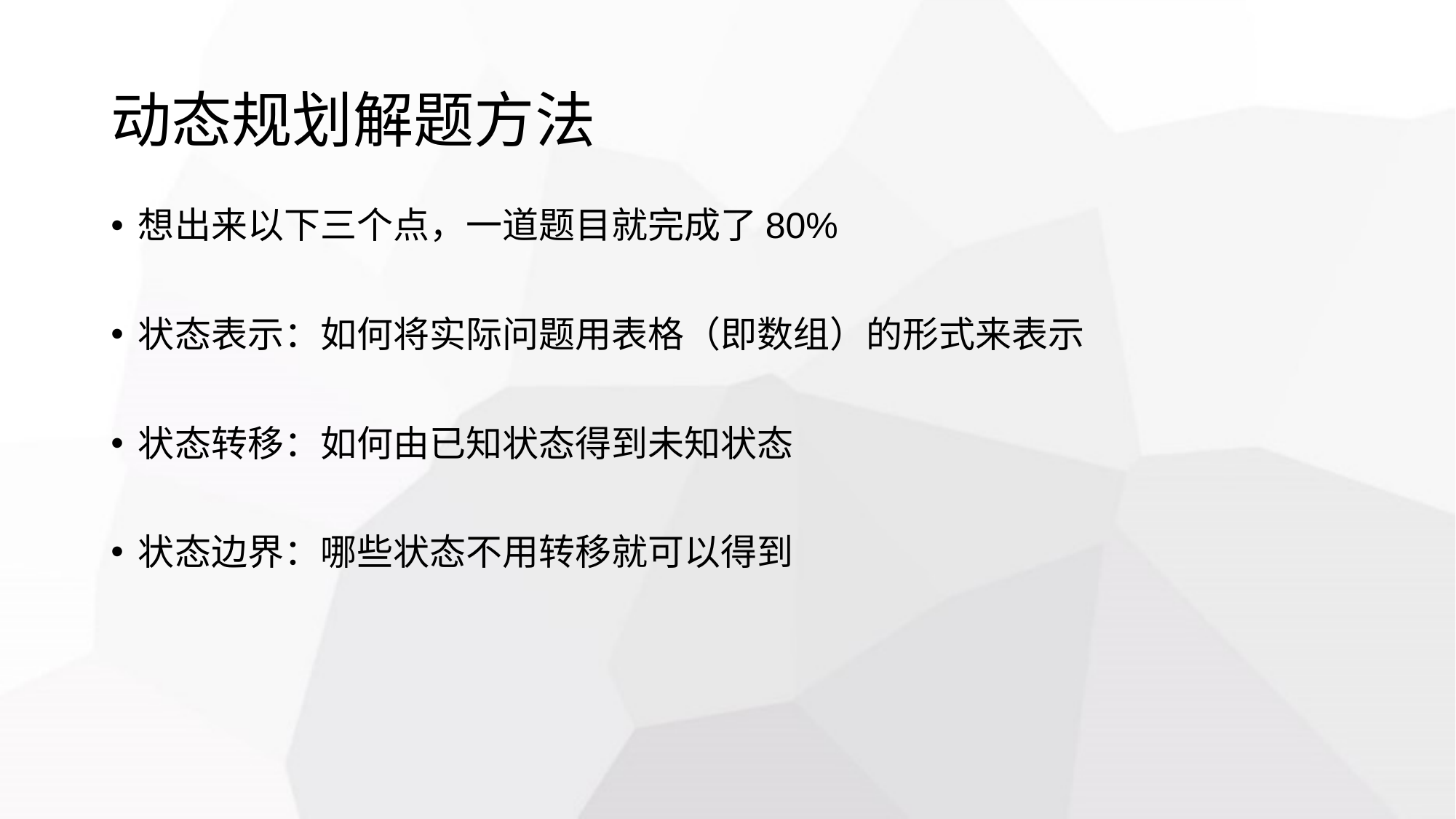

# 动态规划解题方法
想出来以下三个点，一道题目就完成了80%

状态表示：如何将实际问题用表格（即数组）的形式来表示

状态转移：如何由已知状态得到未知状态

状态边界：哪些状态不用转移就可以得到